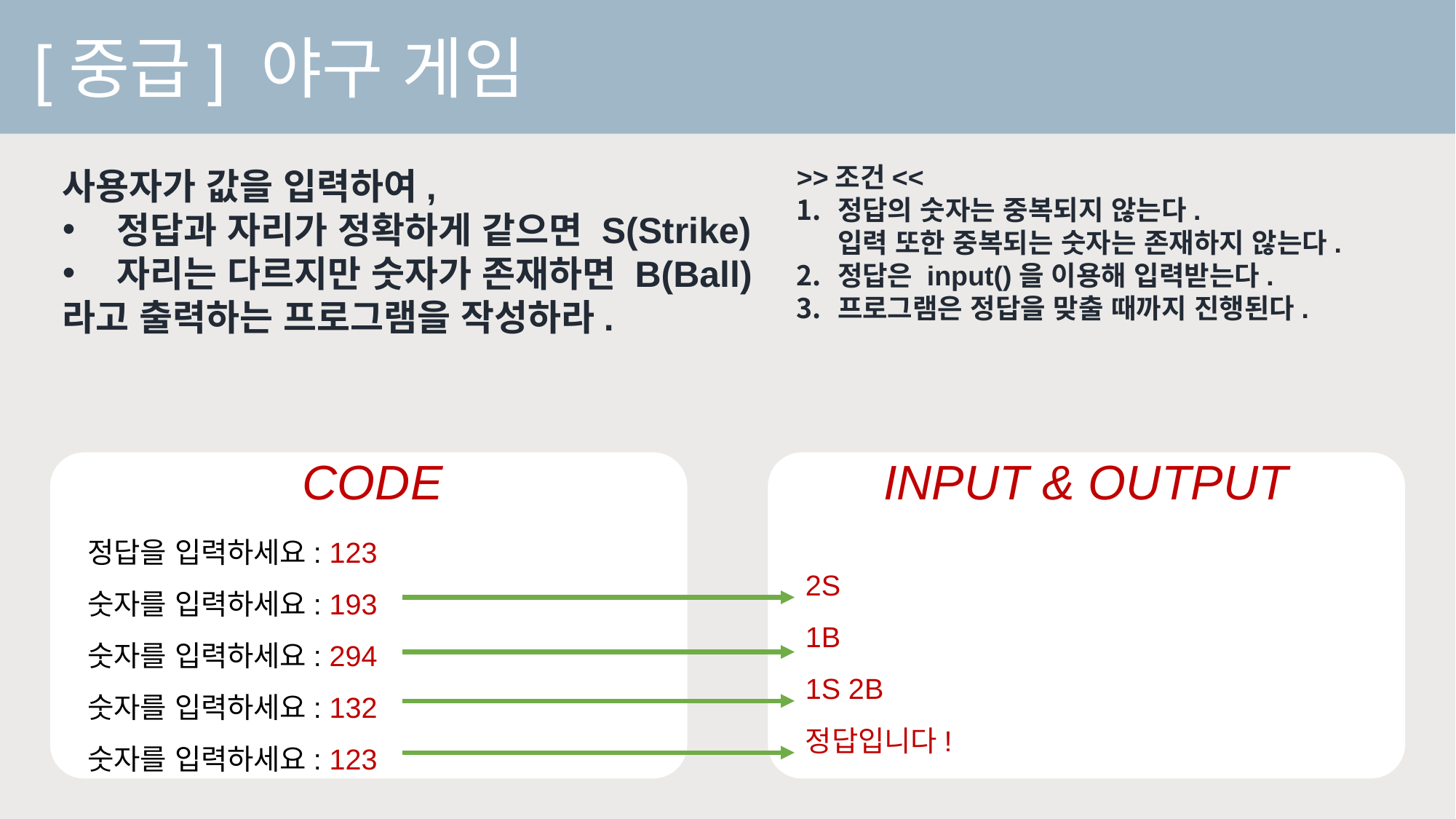

[중급] 야구 게임
>>조건<<
정답의 숫자는 중복되지 않는다.
입력 또한 중복되는 숫자는 존재하지 않는다.
정답은 input()을 이용해 입력받는다.
프로그램은 정답을 맞출 때까지 진행된다.
사용자가 값을 입력하여,
정답과 자리가 정확하게 같으면 S(Strike)
자리는 다르지만 숫자가 존재하면 B(Ball)
라고 출력하는 프로그램을 작성하라.
CODE
INPUT & OUTPUT

정답을 입력하세요: 123
숫자를 입력하세요: 193
숫자를 입력하세요: 294
숫자를 입력하세요: 132
숫자를 입력하세요: 123

2S
1B
1S 2B
정답입니다!